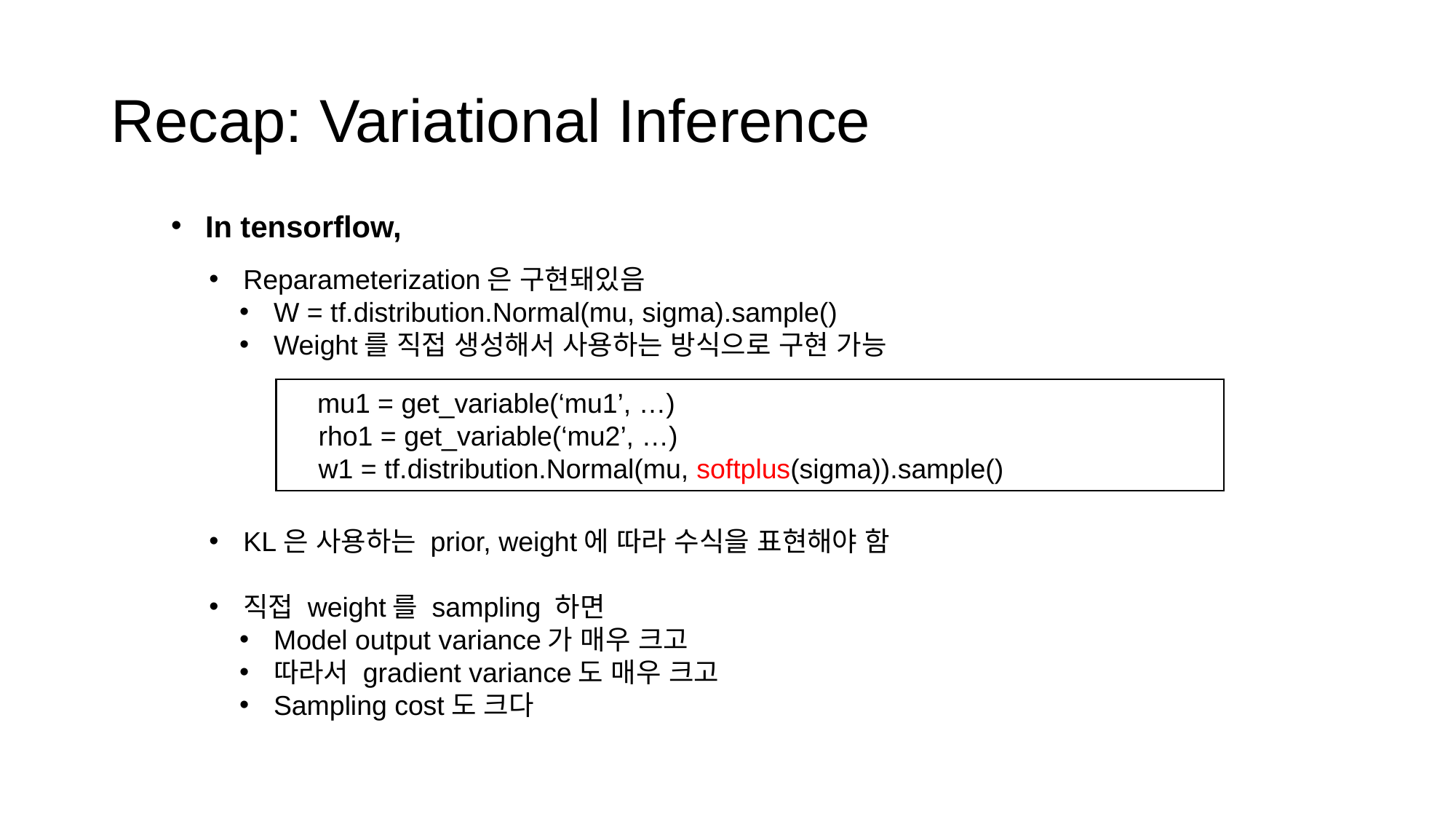

# Recap: Variational Inference
In tensorflow,
Reparameterization은 구현돼있음
W = tf.distribution.Normal(mu, sigma).sample()
Weight를 직접 생성해서 사용하는 방식으로 구현 가능

KL은 사용하는 prior, weight에 따라 수식을 표현해야 함

직접 weight를 sampling 하면
Model output variance가 매우 크고
따라서 gradient variance도 매우 크고
Sampling cost도 크다
mu1 = get_variable(‘mu1’, …)
rho1 = get_variable(‘mu2’, …)
w1 = tf.distribution.Normal(mu, softplus(sigma)).sample()